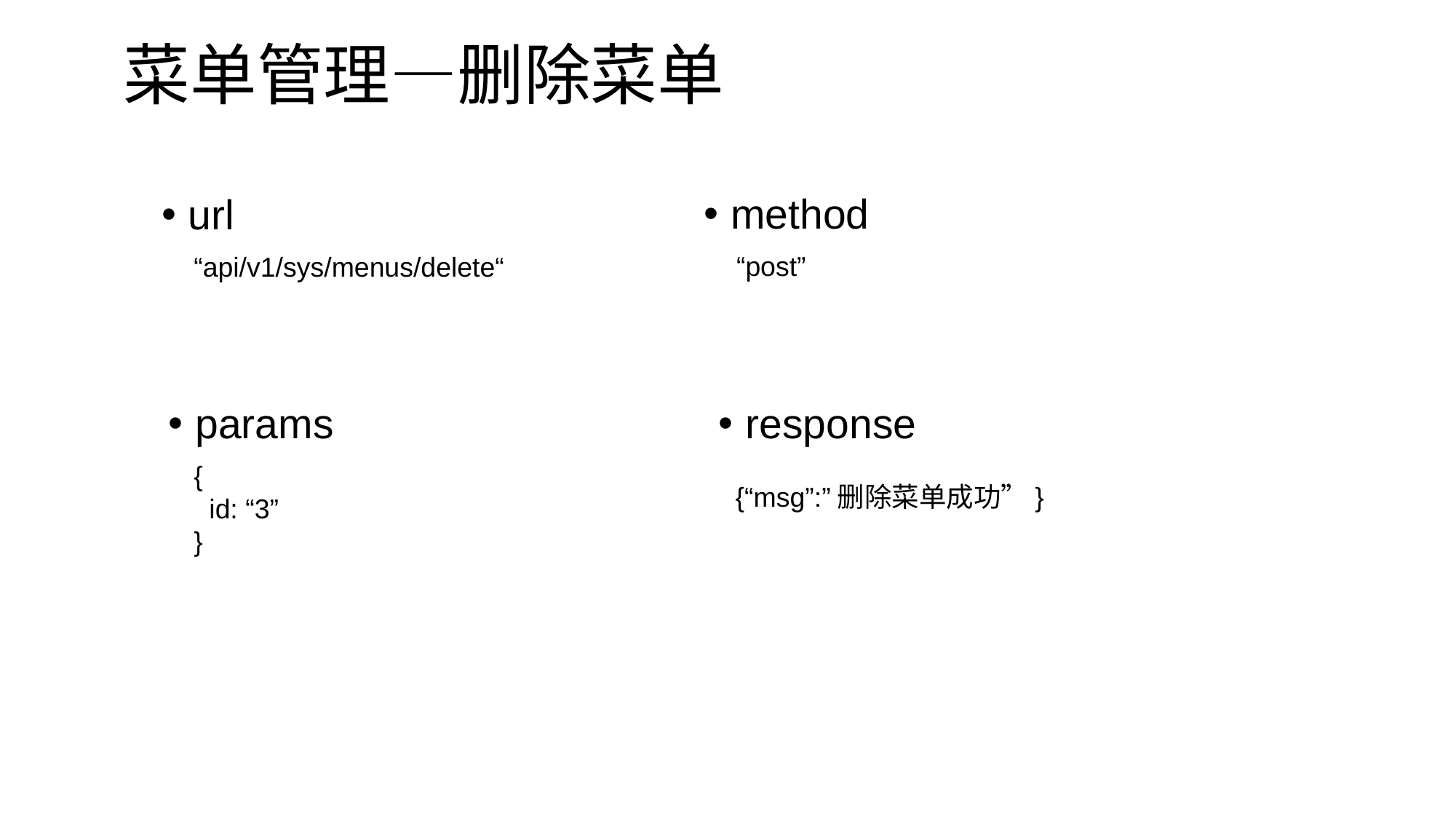

# 菜单管理—删除菜单
method
url
“post”
“api/v1/sys/menus/delete“
params
response
{
  id: “3”
}
{“msg”:”删除菜单成功”}